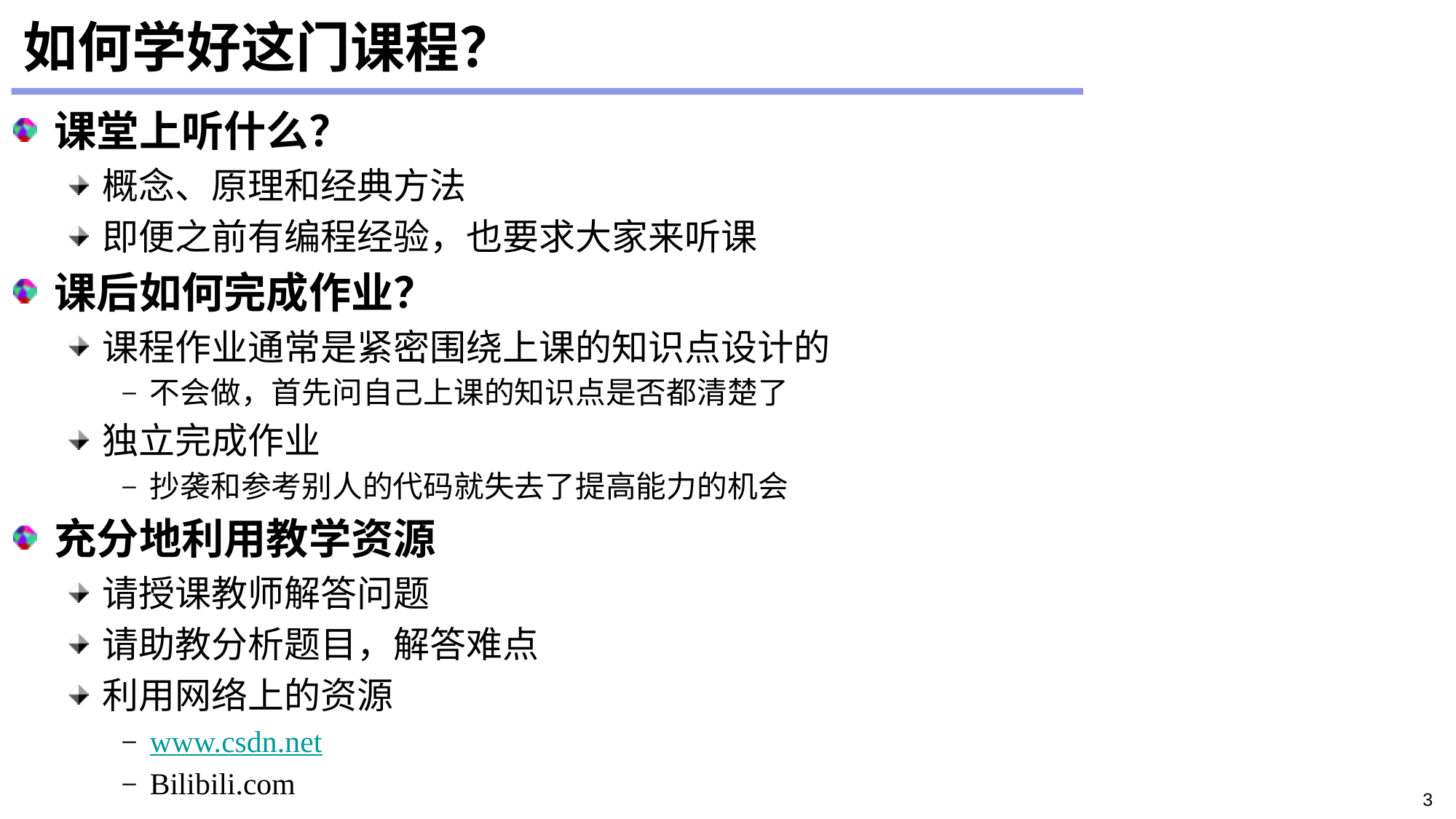

# 如何学好这门课程？
课堂上听什么？
概念、原理和经典方法
即便之前有编程经验，也要求大家来听课
课后如何完成作业？
课程作业通常是紧密围绕上课的知识点设计的
不会做，首先问自己上课的知识点是否都清楚了
独立完成作业
抄袭和参考别人的代码就失去了提高能力的机会
充分地利用教学资源
请授课教师解答问题
请助教分析题目，解答难点
利用网络上的资源
www.csdn.net
Bilibili.com
3